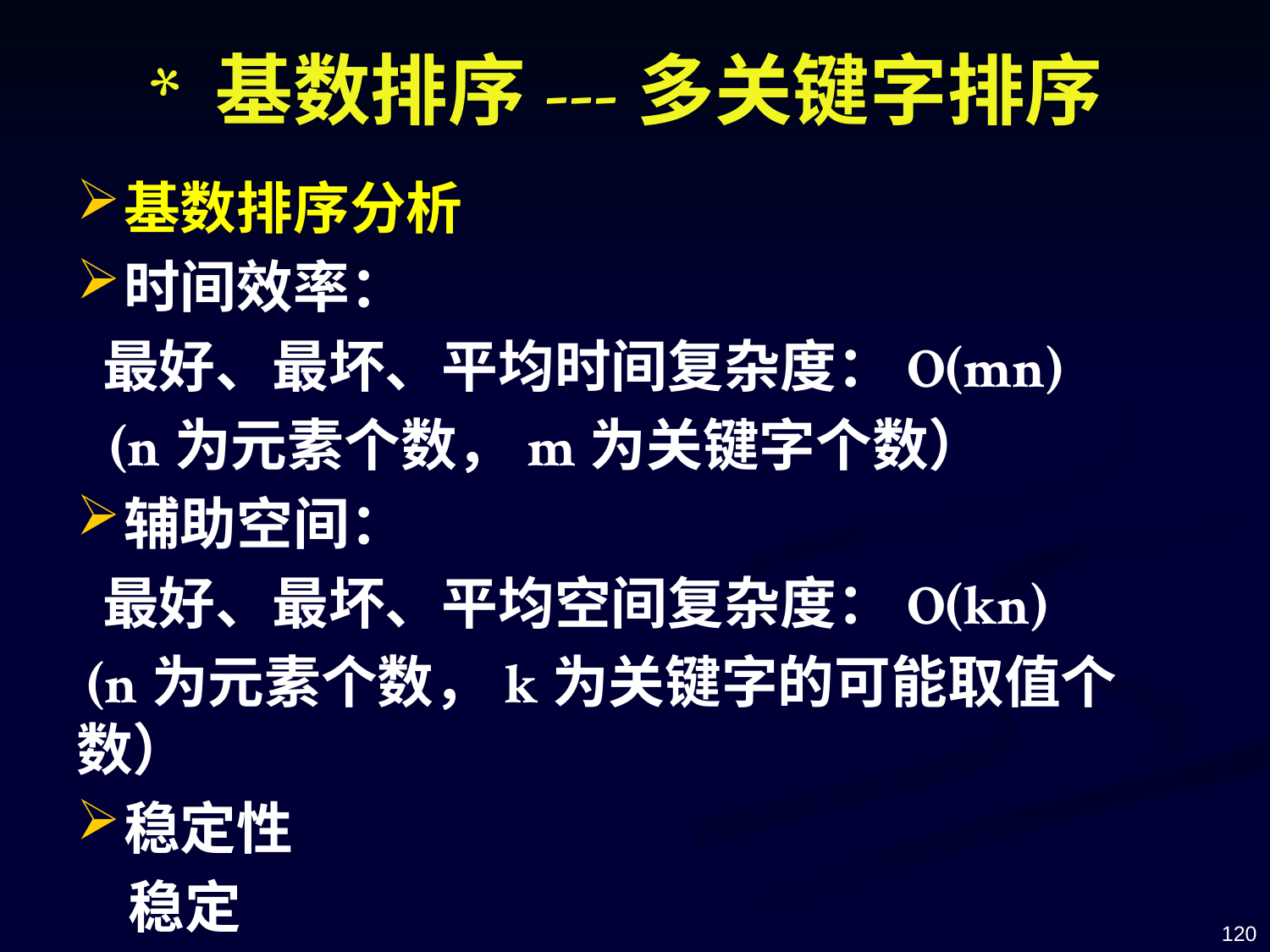

# * 基数排序---多关键字排序
基数排序分析
时间效率：
 最好、最坏、平均时间复杂度：O(mn)
   (n为元素个数，m为关键字个数）
辅助空间：
 最好、最坏、平均空间复杂度：O(kn)
 (n为元素个数，k为关键字的可能取值个数）
稳定性
   稳定
120